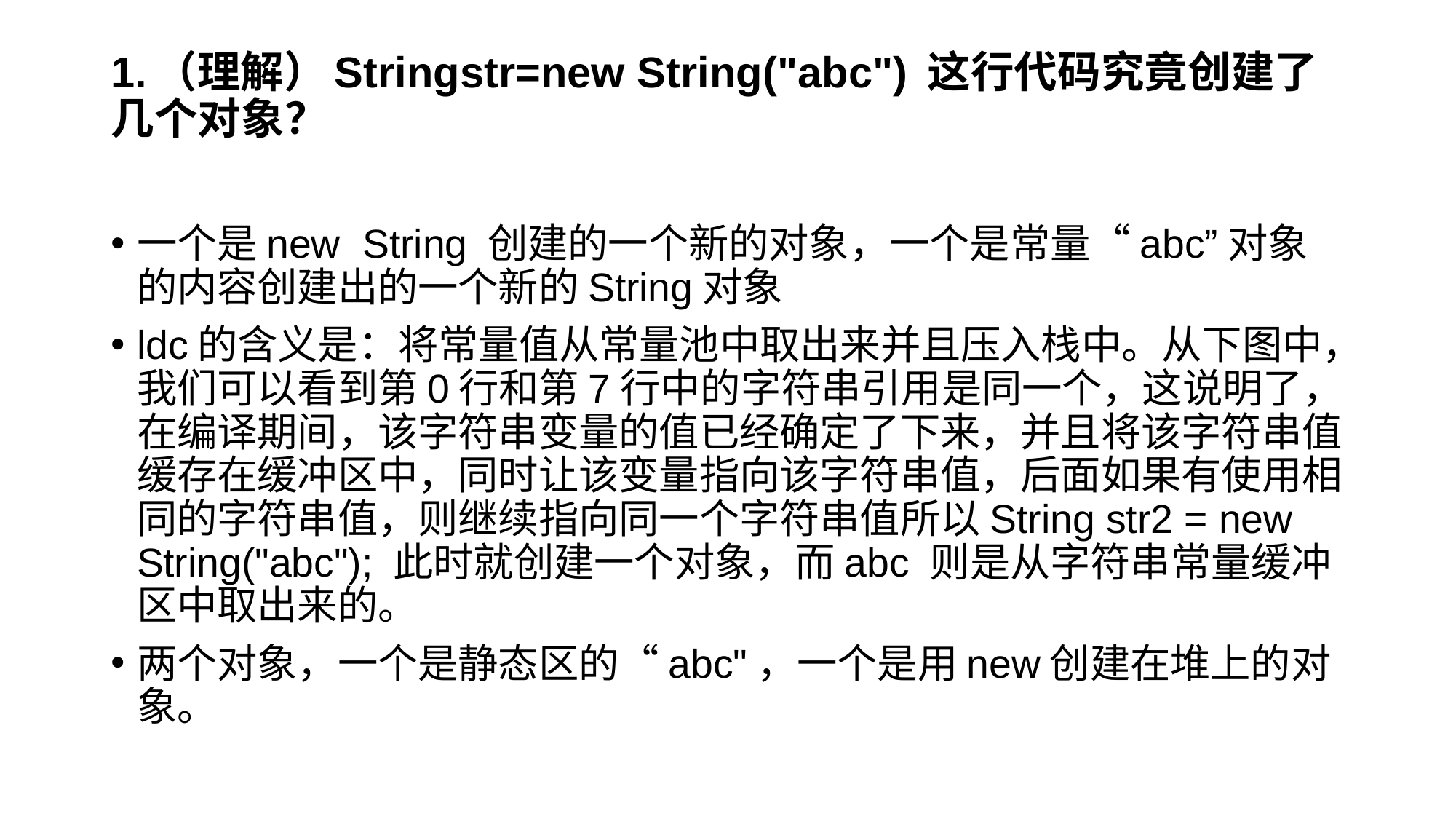

# 1.（理解）Stringstr=new String("abc") 这行代码究竟创建了几个对象？
一个是new  String 创建的一个新的对象，一个是常量“abc”对象的内容创建出的一个新的String对象
ldc的含义是：将常量值从常量池中取出来并且压入栈中。从下图中，我们可以看到第0行和第7行中的字符串引用是同一个，这说明了，在编译期间，该字符串变量的值已经确定了下来，并且将该字符串值缓存在缓冲区中，同时让该变量指向该字符串值，后面如果有使用相同的字符串值，则继续指向同一个字符串值所以String str2 = new String("abc"); 此时就创建一个对象，而abc 则是从字符串常量缓冲区中取出来的。
两个对象，一个是静态区的“abc"，一个是用new创建在堆上的对象。